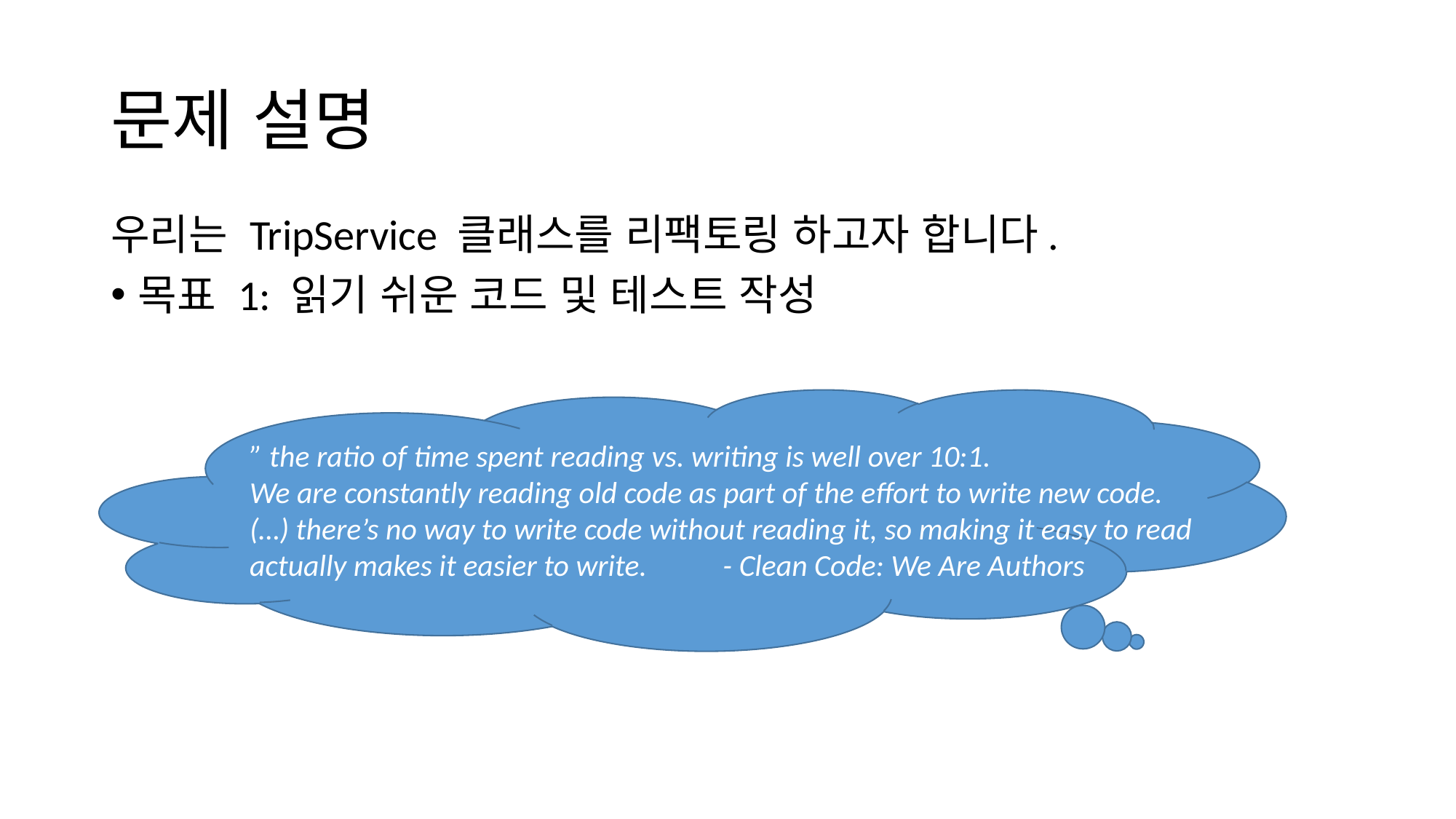

# 문제 설명
우리는 TripService 클래스를 리팩토링 하고자 합니다.
목표 1: 읽기 쉬운 코드 및 테스트 작성

” the ratio of time spent reading vs. writing is well over 10:1.
We are constantly reading old code as part of the effort to write new code.
(…) there’s no way to write code without reading it, so making it easy to read
actually makes it easier to write.           - Clean Code: We Are Authors